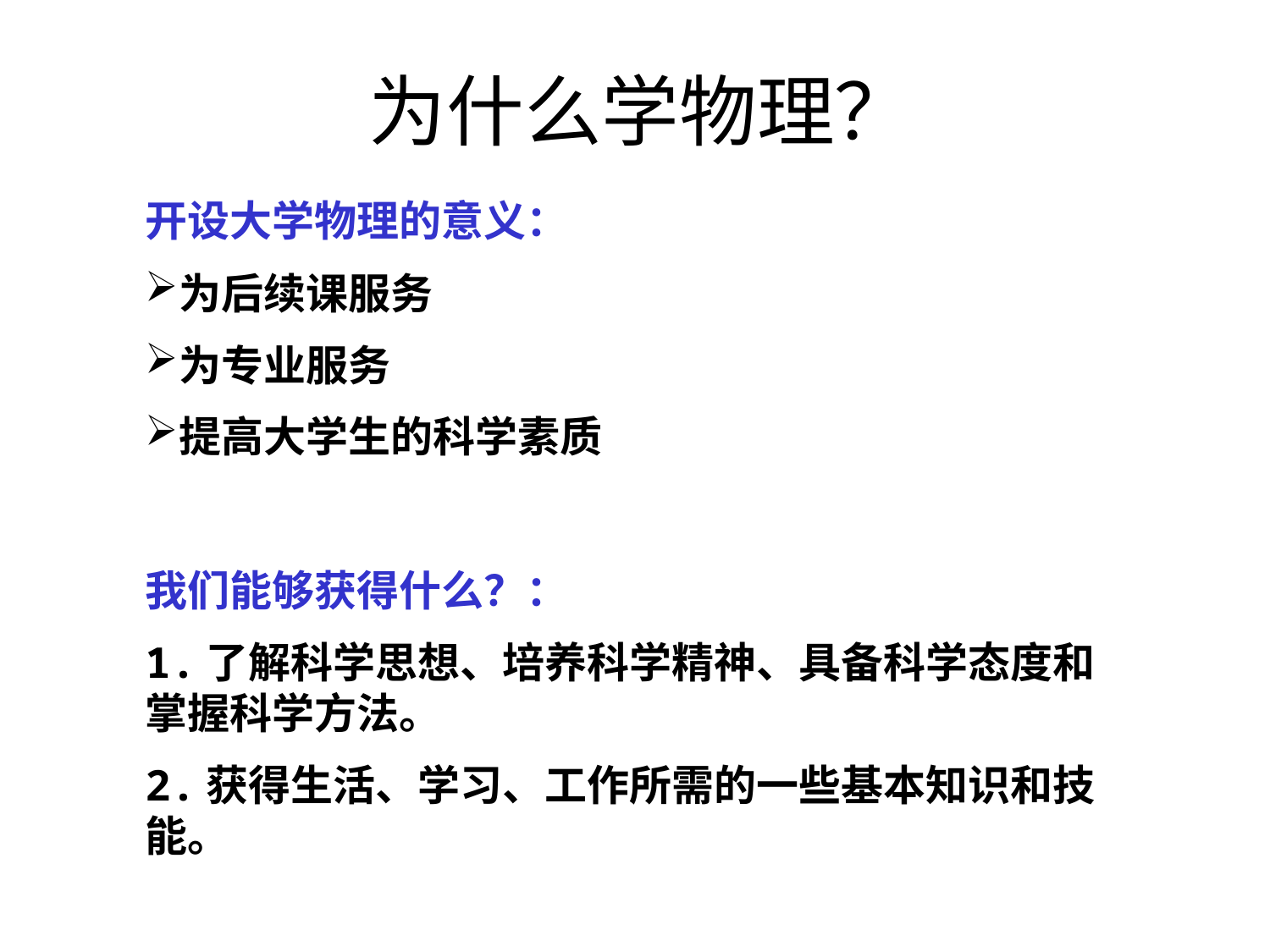

为什么学物理？
开设大学物理的意义：
为后续课服务
为专业服务
提高大学生的科学素质
我们能够获得什么？：
1.了解科学思想、培养科学精神、具备科学态度和掌握科学方法。
2.获得生活、学习、工作所需的一些基本知识和技能。